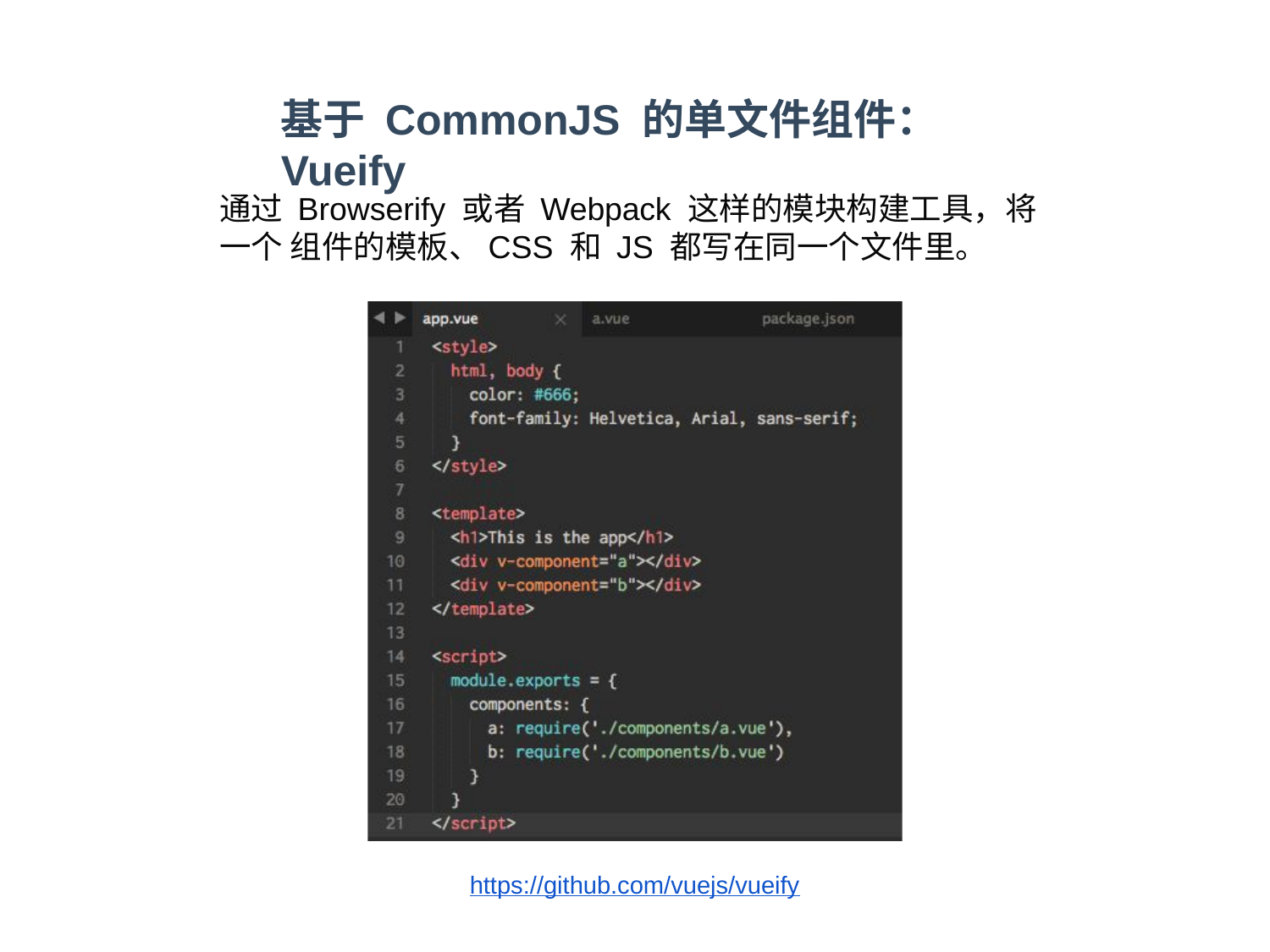

# 基于 CommonJS 的单文件组件：Vueify
通过 Browserify 或者 Webpack 这样的模块构建工具，将一个 组件的模板、CSS 和 JS 都写在同一个文件里。

https://github.com/vuejs/vueify